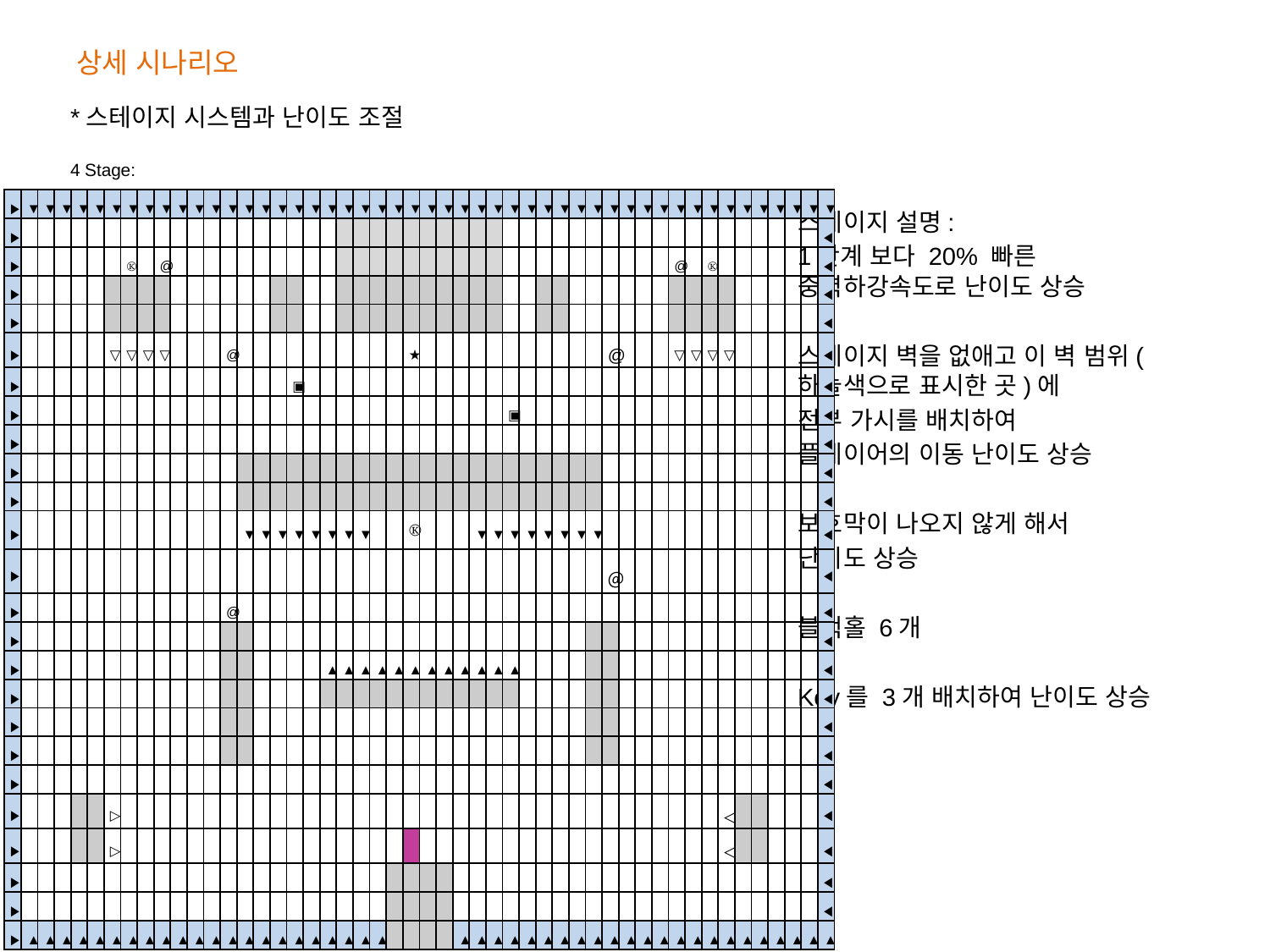

# 상세 시나리오

*스테이지 시스템과 난이도 조절

4 Stage:

스테이지 설명:
1단계 보다 20% 빠른 중력하강속도로 난이도 상승

스테이지 벽을 없애고 이 벽 범위(하늘색으로 표시한 곳)에
전부 가시를 배치하여
플레이어의 이동 난이도 상승

보호막이 나오지 않게 해서
난이도 상승

블랙홀 6개

Key를 3개 배치하여 난이도 상승

| ▶ | ▼ | ▼ | ▼ | ▼ | ▼ | ▼ | ▼ | ▼ | ▼ | ▼ | ▼ | ▼ | ▼ | ▼ | ▼ | ▼ | ▼ | ▼ | ▼ | ▼ | ▼ | ▼ | ▼ | ▼ | ▼ | ▼ | ▼ | ▼ | ▼ | ▼ | ▼ | ▼ | ▼ | ▼ | ▼ | ▼ | ▼ | ▼ | ▼ | ▼ | ▼ | ▼ | ▼ | ▼ | ▼ | ▼ | ▼ | ▼ | ▼ |
| --- | --- | --- | --- | --- | --- | --- | --- | --- | --- | --- | --- | --- | --- | --- | --- | --- | --- | --- | --- | --- | --- | --- | --- | --- | --- | --- | --- | --- | --- | --- | --- | --- | --- | --- | --- | --- | --- | --- | --- | --- | --- | --- | --- | --- | --- | --- | --- | --- | --- |
| ▶ |  |  |  |  |  |  |  |  |  |  |  |  |  |  |  |  |  |  |  |  |  |  |  |  |  |  |  |  |  |  |  |  |  |  |  |  |  |  |  |  |  |  |  |  |  |  |  |  | ◀ |
| ▶ |  |  |  |  |  |  | Ⓚ |  | @ |  |  |  |  |  |  |  |  |  |  |  |  |  |  |  |  |  |  |  |  |  |  |  |  |  |  |  |  |  |  | @ |  | Ⓚ |  |  |  |  |  |  | ◀ |
| ▶ |  |  |  |  |  |  |  |  |  |  |  |  |  |  |  |  |  |  |  |  |  |  |  |  |  |  |  |  |  |  |  |  |  |  |  |  |  |  |  |  |  |  |  |  |  |  |  |  | ◀ |
| ▶ |  |  |  |  |  |  |  |  |  |  |  |  |  |  |  |  |  |  |  |  |  |  |  |  |  |  |  |  |  |  |  |  |  |  |  |  |  |  |  |  |  |  |  |  |  |  |  |  | ◀ |
| ▶ |  |  |  |  |  | ▽ | ▽ | ▽ | ▽ |  |  |  | @ |  |  |  |  |  |  |  |  |  |  | ★ |  |  |  |  |  |  |  |  |  |  |  | @ |  |  |  | ▽ | ▽ | ▽ | ▽ |  |  |  |  |  | ◀ |
| ▶ |  |  |  |  |  |  |  |  |  |  |  |  |  |  |  |  | ▣ |  |  |  |  |  |  |  |  |  |  |  |  |  |  |  |  |  |  |  |  |  |  |  |  |  |  |  |  |  |  |  | ◀ |
| ▶ |  |  |  |  |  |  |  |  |  |  |  |  |  |  |  |  |  |  |  |  |  |  |  |  |  |  |  |  |  | ▣ |  |  |  |  |  |  |  |  |  |  |  |  |  |  |  |  |  |  | ◀ |
| ▶ |  |  |  |  |  |  |  |  |  |  |  |  |  |  |  |  |  |  |  |  |  |  |  |  |  |  |  |  |  |  |  |  |  |  |  |  |  |  |  |  |  |  |  |  |  |  |  |  | ◀ |
| ▶ |  |  |  |  |  |  |  |  |  |  |  |  |  |  |  |  |  |  |  |  |  |  |  |  |  |  |  |  |  |  |  |  |  |  |  |  |  |  |  |  |  |  |  |  |  |  |  |  | ◀ |
| ▶ |  |  |  |  |  |  |  |  |  |  |  |  |  |  |  |  |  |  |  |  |  |  |  |  |  |  |  |  |  |  |  |  |  |  |  |  |  |  |  |  |  |  |  |  |  |  |  |  | ◀ |
| ▶ |  |  |  |  |  |  |  |  |  |  |  |  |  | ▼ | ▼ | ▼ | ▼ | ▼ | ▼ | ▼ | ▼ |  |  | Ⓚ |  |  |  | ▼ | ▼ | ▼ | ▼ | ▼ | ▼ | ▼ | ▼ |  |  |  |  |  |  |  |  |  |  |  |  |  | ◀ |
| ▶ |  |  |  |  |  |  |  |  |  |  |  |  |  |  |  |  |  |  |  |  |  |  |  |  |  |  |  |  |  |  |  |  |  |  |  | ＠ |  |  |  |  |  |  |  |  |  |  |  |  | ◀ |
| ▶ |  |  |  |  |  |  |  |  |  |  |  |  | @ |  |  |  |  |  |  |  |  |  |  |  |  |  |  |  |  |  |  |  |  |  |  |  |  |  |  |  |  |  |  |  |  |  |  |  | ◀ |
| ▶ |  |  |  |  |  |  |  |  |  |  |  |  |  |  |  |  |  |  |  |  |  |  |  |  |  |  |  |  |  |  |  |  |  |  |  |  |  |  |  |  |  |  |  |  |  |  |  |  | ◀ |
| ▶ |  |  |  |  |  |  |  |  |  |  |  |  |  |  |  |  |  |  | ▲ | ▲ | ▲ | ▲ | ▲ | ▲ | ▲ | ▲ | ▲ | ▲ | ▲ | ▲ |  |  |  |  |  |  |  |  |  |  |  |  |  |  |  |  |  |  | ◀ |
| ▶ |  |  |  |  |  |  |  |  |  |  |  |  |  |  |  |  |  |  |  |  |  |  |  |  |  |  |  |  |  |  |  |  |  |  |  |  |  |  |  |  |  |  |  |  |  |  |  |  | ◀ |
| ▶ |  |  |  |  |  |  |  |  |  |  |  |  |  |  |  |  |  |  |  |  |  |  |  |  |  |  |  |  |  |  |  |  |  |  |  |  |  |  |  |  |  |  |  |  |  |  |  |  | ◀ |
| ▶ |  |  |  |  |  |  |  |  |  |  |  |  |  |  |  |  |  |  |  |  |  |  |  |  |  |  |  |  |  |  |  |  |  |  |  |  |  |  |  |  |  |  |  |  |  |  |  |  | ◀ |
| ▶ |  |  |  |  |  |  |  |  |  |  |  |  |  |  |  |  |  |  |  |  |  |  |  |  |  |  |  |  |  |  |  |  |  |  |  |  |  |  |  |  |  |  |  |  |  |  |  |  | ◀ |
| ▶ |  |  |  |  |  | ▷ |  |  |  |  |  |  |  |  |  |  |  |  |  |  |  |  |  |  |  |  |  |  |  |  |  |  |  |  |  |  |  |  |  |  |  |  | ◁ |  |  |  |  |  | ◀ |
| ▶ |  |  |  |  |  | ▷ |  |  |  |  |  |  |  |  |  |  |  |  |  |  |  |  |  |  |  |  |  |  |  |  |  |  |  |  |  |  |  |  |  |  |  |  | ◁ |  |  |  |  |  | ◀ |
| ▶ |  |  |  |  |  |  |  |  |  |  |  |  |  |  |  |  |  |  |  |  |  |  |  |  |  |  |  |  |  |  |  |  |  |  |  |  |  |  |  |  |  |  |  |  |  |  |  |  | ◀ |
| ▶ |  |  |  |  |  |  |  |  |  |  |  |  |  |  |  |  |  |  |  |  |  |  |  |  |  |  |  |  |  |  |  |  |  |  |  |  |  |  |  |  |  |  |  |  |  |  |  |  | ◀ |
| ▶ | ▲ | ▲ | ▲ | ▲ | ▲ | ▲ | ▲ | ▲ | ▲ | ▲ | ▲ | ▲ | ▲ | ▲ | ▲ | ▲ | ▲ | ▲ | ▲ | ▲ | ▲ | ▲ |  |  |  |  | ▲ | ▲ | ▲ | ▲ | ▲ | ▲ | ▲ | ▲ | ▲ | ▲ | ▲ | ▲ | ▲ | ▲ | ▲ | ▲ | ▲ | ▲ | ▲ | ▲ | ▲ | ▲ | ▲ |